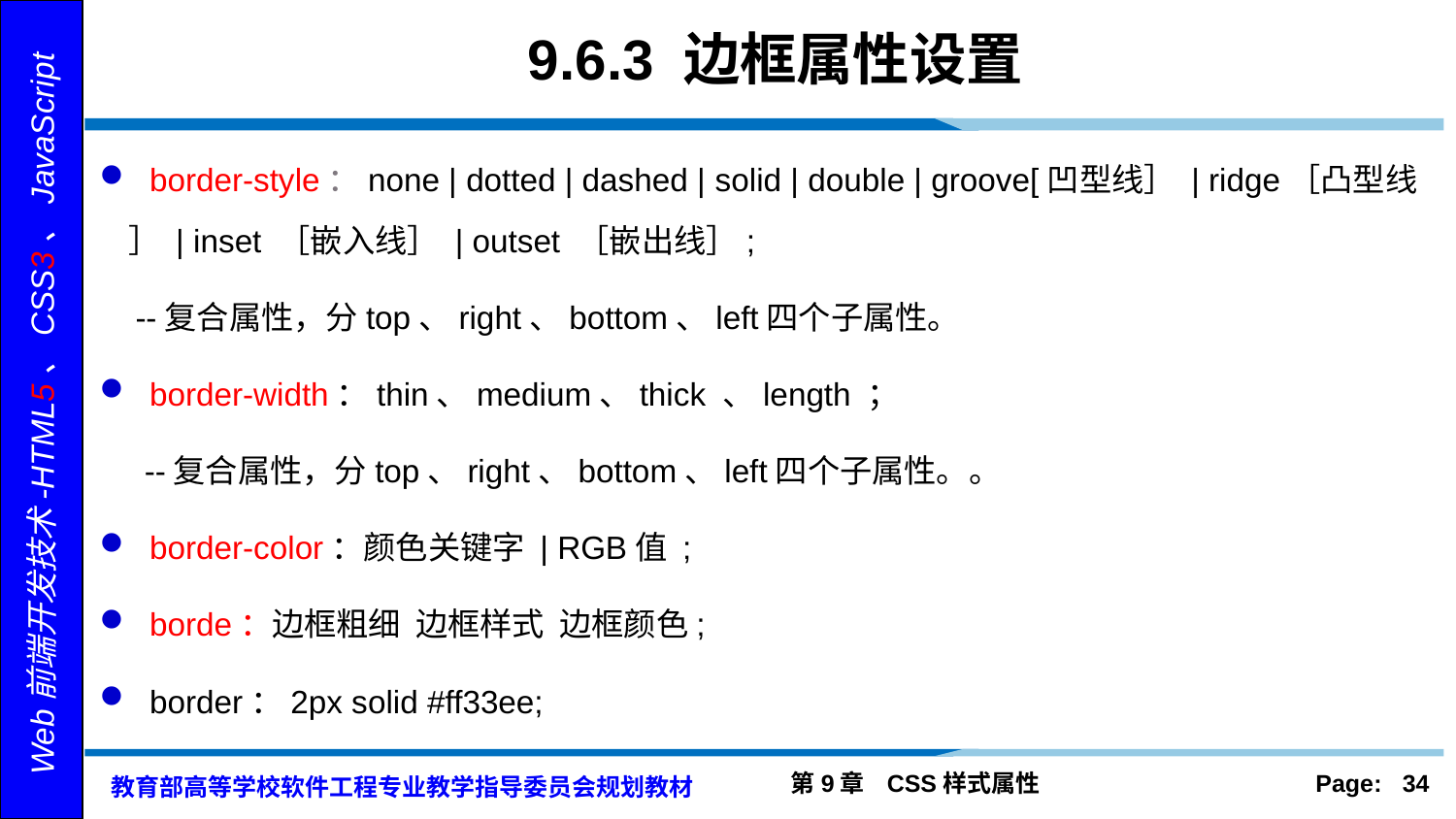

# 9.6.3 边框属性设置
  border-style：none | dotted | dashed | solid | double | groove[凹型线］ | ridge［凸型线］ | inset ［嵌入线］ | outset ［嵌出线］;
    --复合属性，分top、right、bottom、left四个子属性。
  border-width：thin、medium、thick 、length ；
     --复合属性，分top、right、bottom、left四个子属性。。
  border-color：颜色关键字 | RGB值 ;
  borde：边框粗细  边框样式  边框颜色;
  border：2px solid #ff33ee;